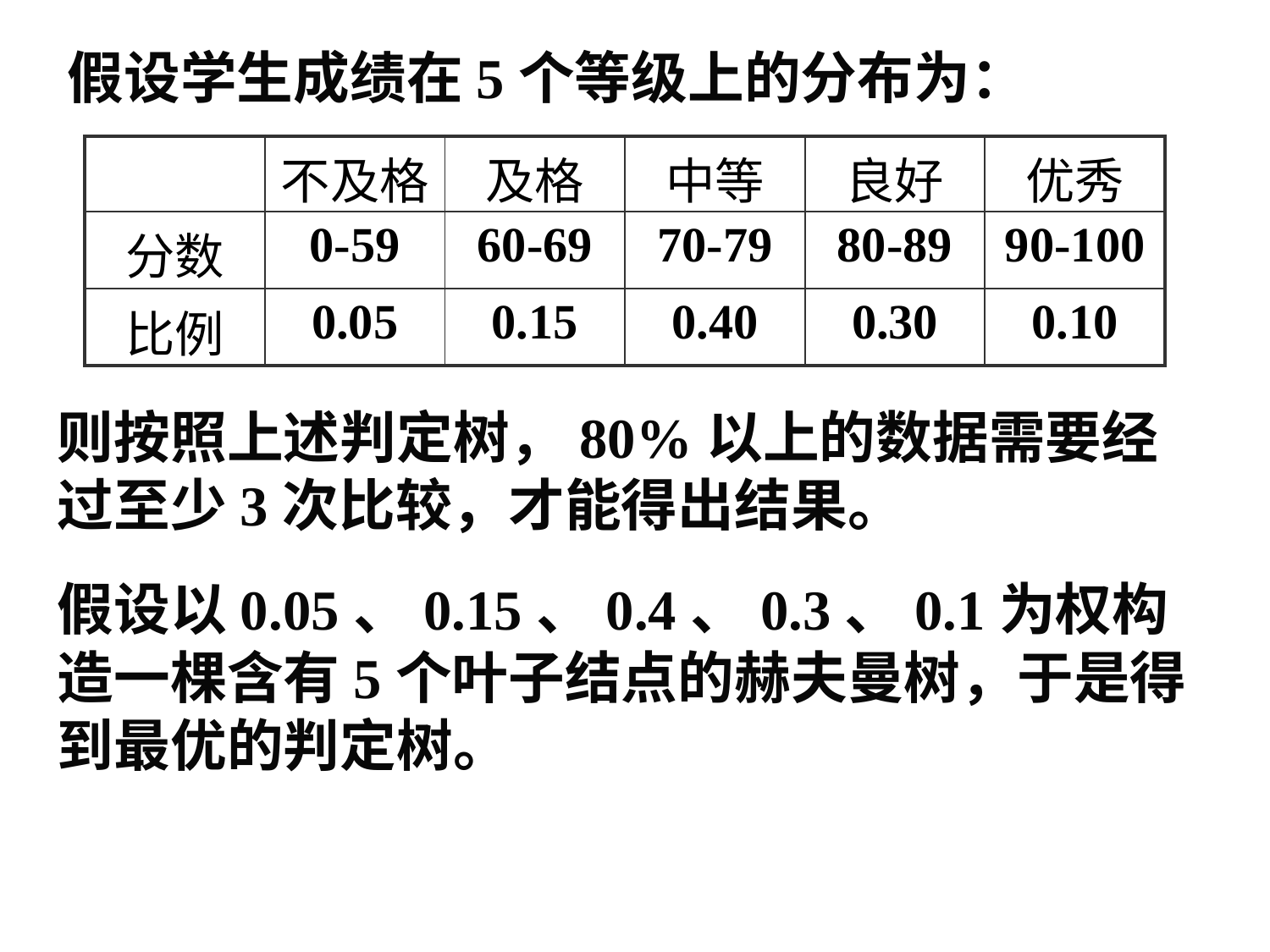

假设学生成绩在5个等级上的分布为：
|  | 不及格 | 及格 | 中等 | 良好 | 优秀 |
| --- | --- | --- | --- | --- | --- |
| 分数 | 0-59 | 60-69 | 70-79 | 80-89 | 90-100 |
| 比例 | 0.05 | 0.15 | 0.40 | 0.30 | 0.10 |
则按照上述判定树，80%以上的数据需要经过至少3次比较，才能得出结果。
假设以0.05、0.15、0.4、0.3、0.1为权构造一棵含有5个叶子结点的赫夫曼树，于是得到最优的判定树。